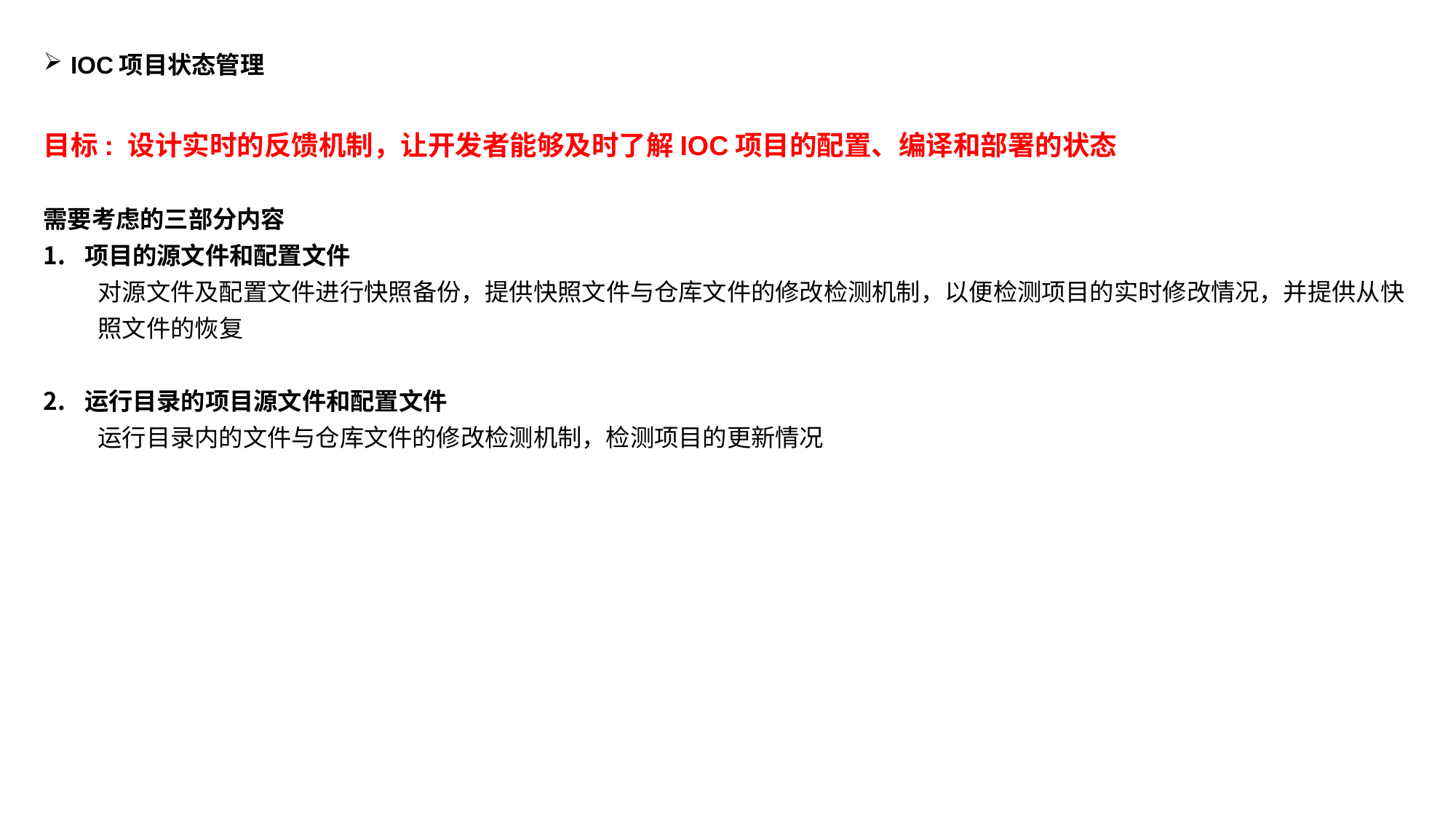

IOC项目状态管理

目标: 设计实时的反馈机制，让开发者能够及时了解IOC项目的配置、编译和部署的状态

需要考虑的三部分内容
项目的源文件和配置文件
对源文件及配置文件进行快照备份，提供快照文件与仓库文件的修改检测机制，以便检测项目的实时修改情况，并提供从快照文件的恢复

运行目录的项目源文件和配置文件
运行目录内的文件与仓库文件的修改检测机制，检测项目的更新情况